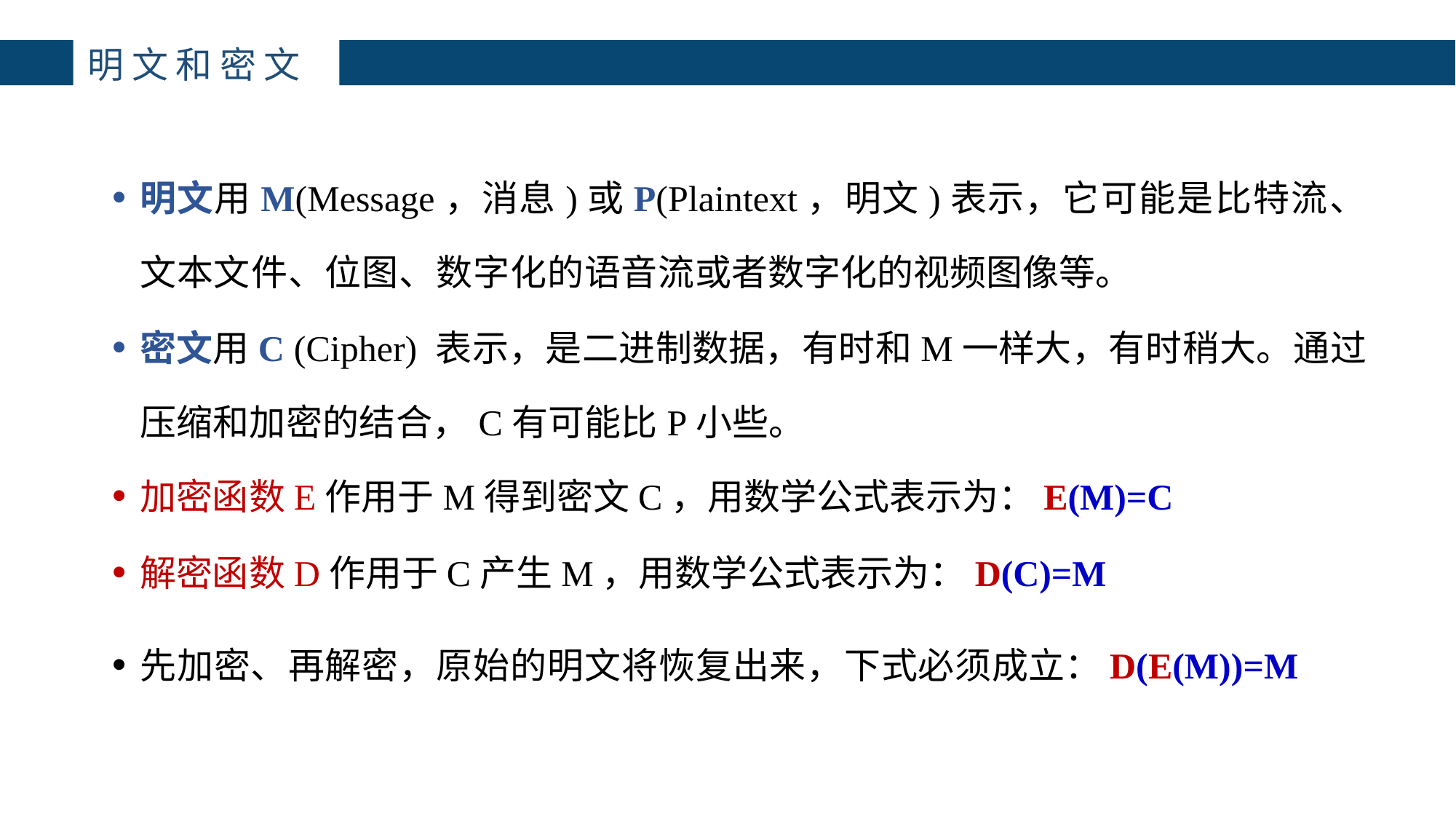

# 明文和密文

明文用M(Message，消息)或P(Plaintext，明文)表示，它可能是比特流、文本文件、位图、数字化的语音流或者数字化的视频图像等。
密文用C (Cipher) 表示，是二进制数据，有时和M一样大，有时稍大。通过压缩和加密的结合，C有可能比P小些。
加密函数E作用于M得到密文C，用数学公式表示为：E(M)=C
解密函数D作用于C产生M，用数学公式表示为：D(C)=M
先加密、再解密，原始的明文将恢复出来，下式必须成立：D(E(M))=M